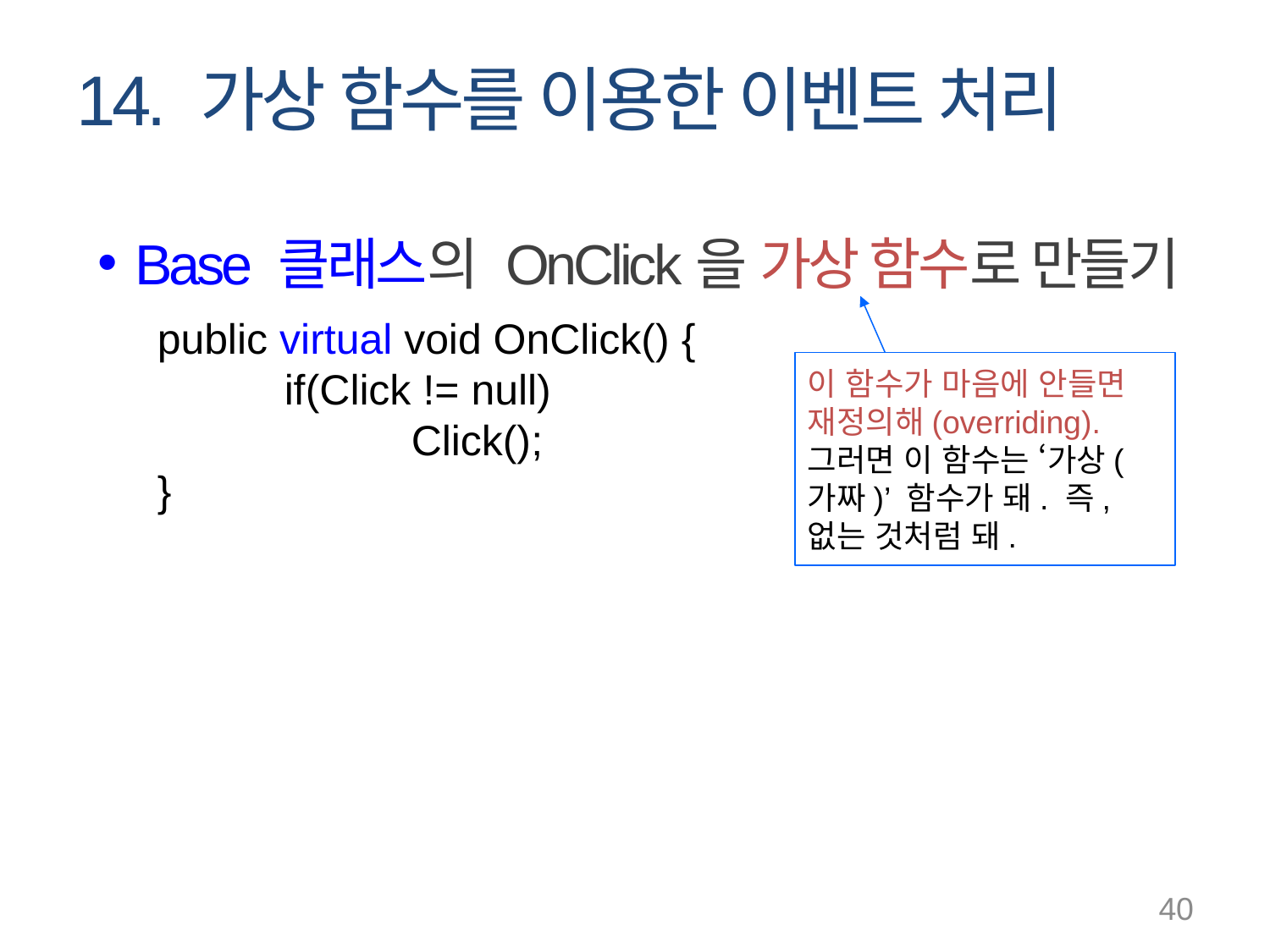

# 14. 가상 함수를 이용한 이벤트 처리
Base 클래스의 OnClick을 가상 함수로 만들기

이 함수가 마음에 안들면 재정의해(overriding). 그러면 이 함수는 ‘가상(가짜)’ 함수가 돼. 즉, 없는 것처럼 돼.
public virtual void OnClick() {
	if(Click != null)
		Click();
}

40